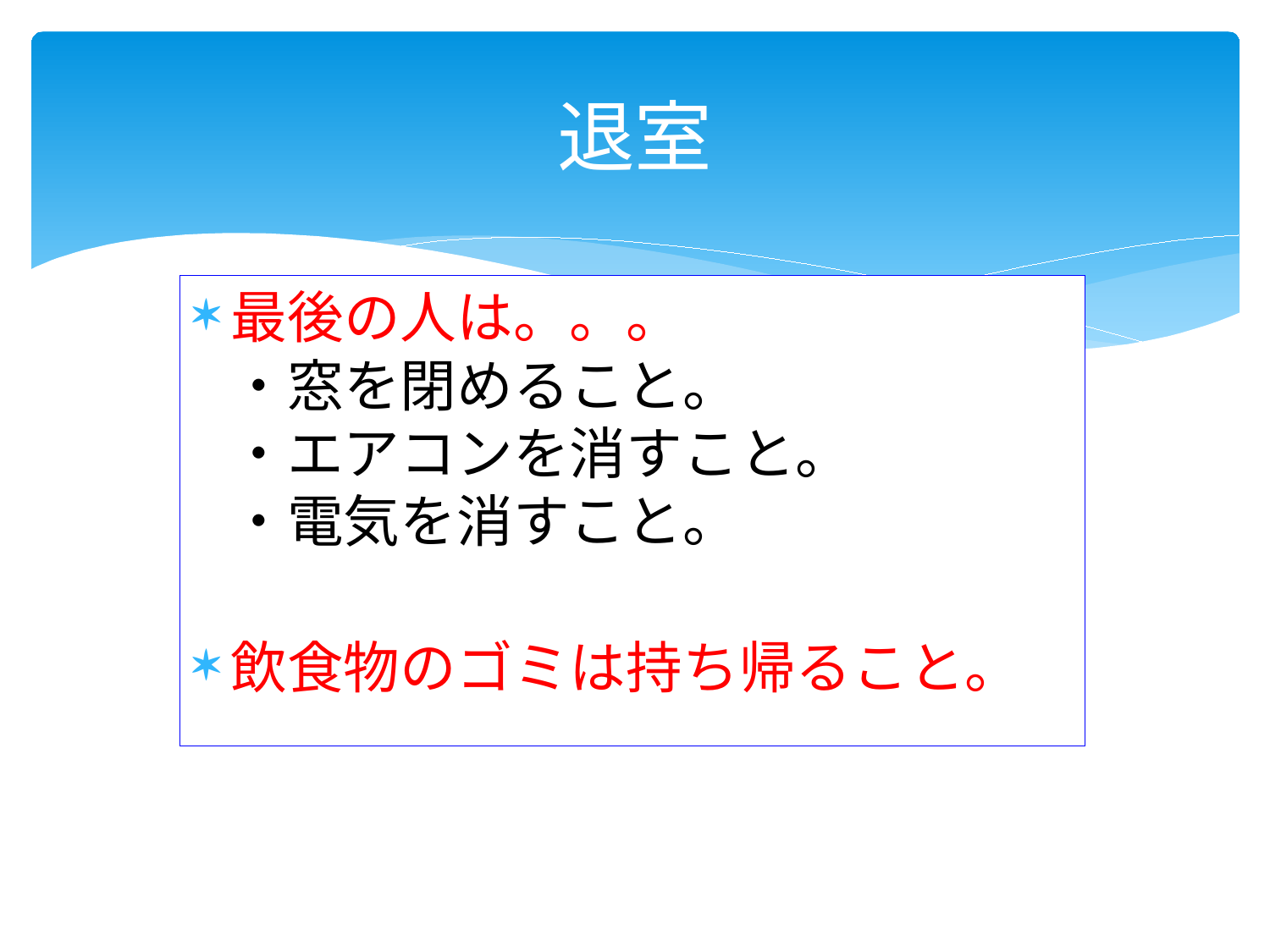

# 退室
最後の人は。。。
・窓を閉めること。
・エアコンを消すこと。
・電気を消すこと。
飲食物のゴミは持ち帰ること。